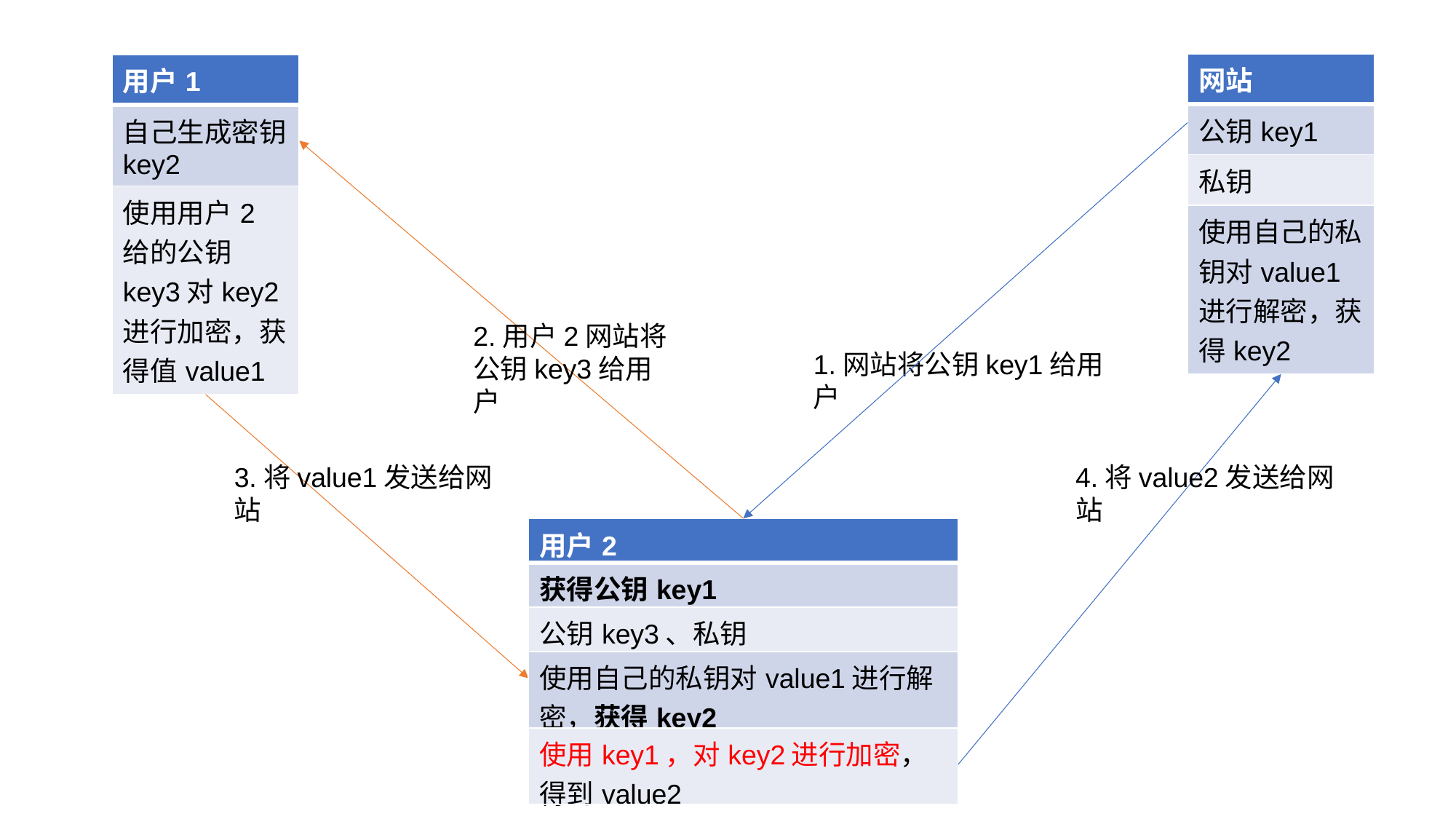

| 网站 |
| --- |
| 公钥key1 |
| 私钥 |
| 使用自己的私钥对value1进行解密，获得key2 |
| 用户1 |
| --- |
| 自己生成密钥key2 |
| 使用用户2给的公钥key3对key2进行加密，获得值value1 |
2.用户2网站将公钥key3给用户
1.网站将公钥key1给用户
3.将value1发送给网站
4.将value2发送给网站
| 用户2 |
| --- |
| 获得公钥key1 |
| 公钥key3、私钥 |
| 使用自己的私钥对value1进行解密，获得key2 |
| 使用key1，对key2进行加密，得到value2 |